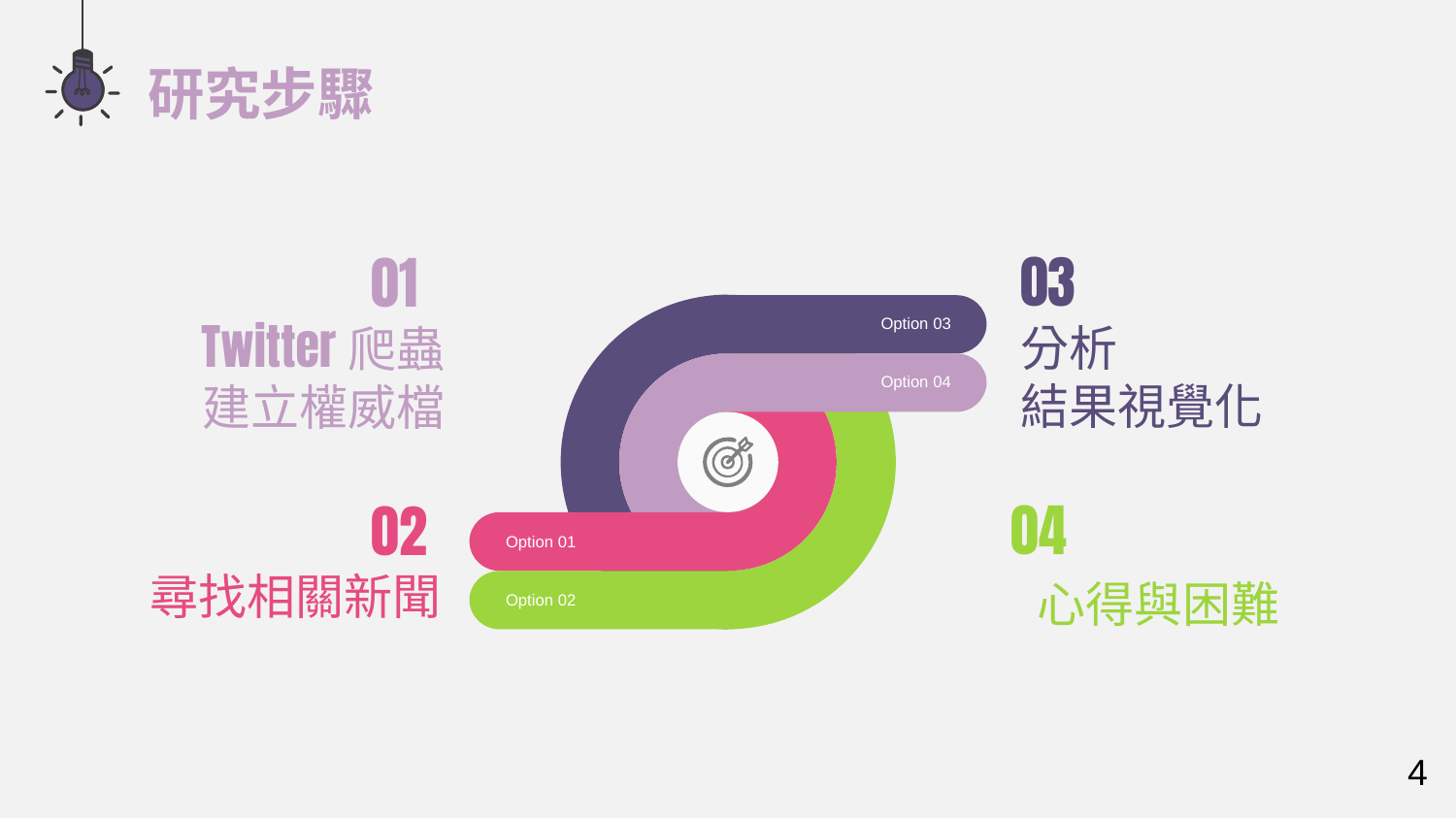

研究步驟
03
分析
結果視覺化

01
Twitter爬蟲
建立權威檔

Option 03
Option 04
02
尋找相關新聞
04
 心得與困難
Option 01
Option 02
4